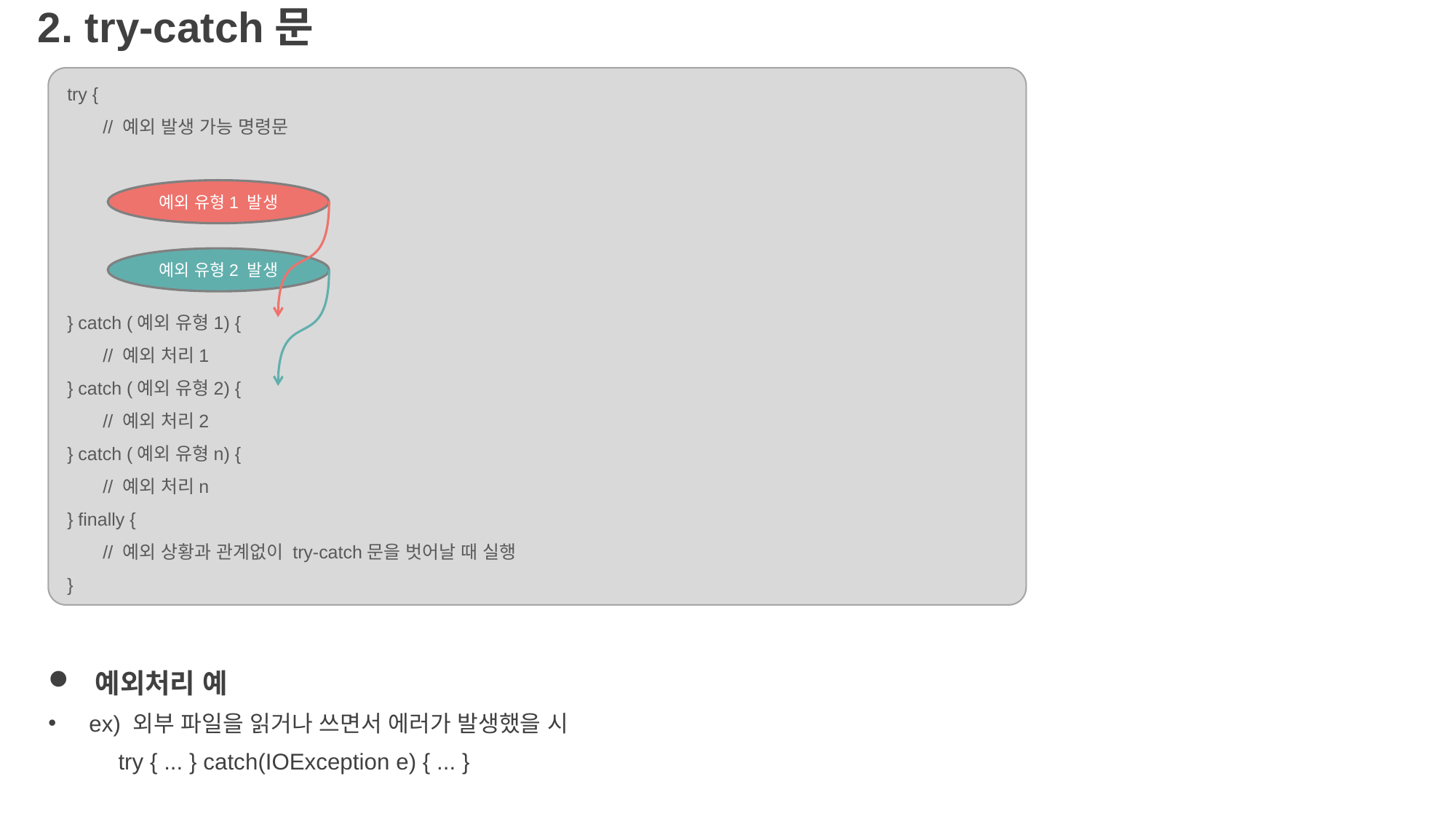

2. try-catch문

try {
       // 예외 발생 가능 명령문

} catch (예외 유형1) {
       // 예외 처리1
} catch (예외 유형2) {
       // 예외 처리2
} catch (예외 유형n) {
       // 예외 처리n
} finally {
       // 예외 상황과 관계없이 try-catch문을 벗어날 때 실행
}

예외 유형1 발생
예외 유형2 발생
 예외처리 예
ex) 외부 파일을 읽거나 쓰면서 에러가 발생했을 시
           try { ... } catch(IOException e) { ... }